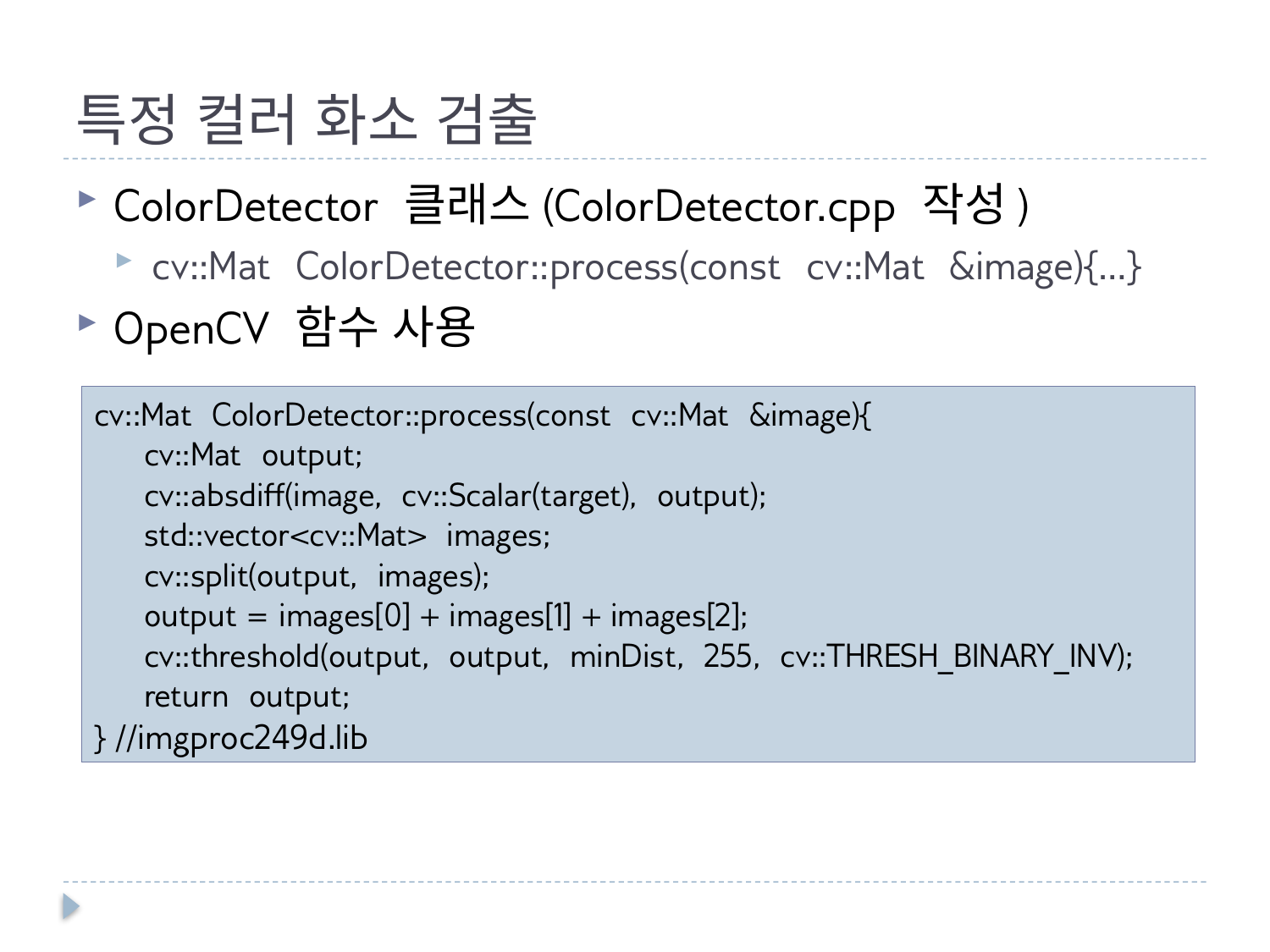

# 특정 컬러 화소 검출
ColorDetector 클래스(ColorDetector.cpp 작성)
cv::Mat  ColorDetector::process(const  cv::Mat  &image){…}
OpenCV 함수 사용
cv::Mat  ColorDetector::process(const  cv::Mat  &image){
     cv::Mat  output;
     cv::absdiff(image,  cv::Scalar(target),  output);
     std::vector<cv::Mat>  images;
     cv::split(output,  images);
     output = images[0] + images[1] + images[2];
     cv::threshold(output,  output,  minDist,  255,  cv::THRESH_BINARY_INV);
     return  output;
} //imgproc249d.lib